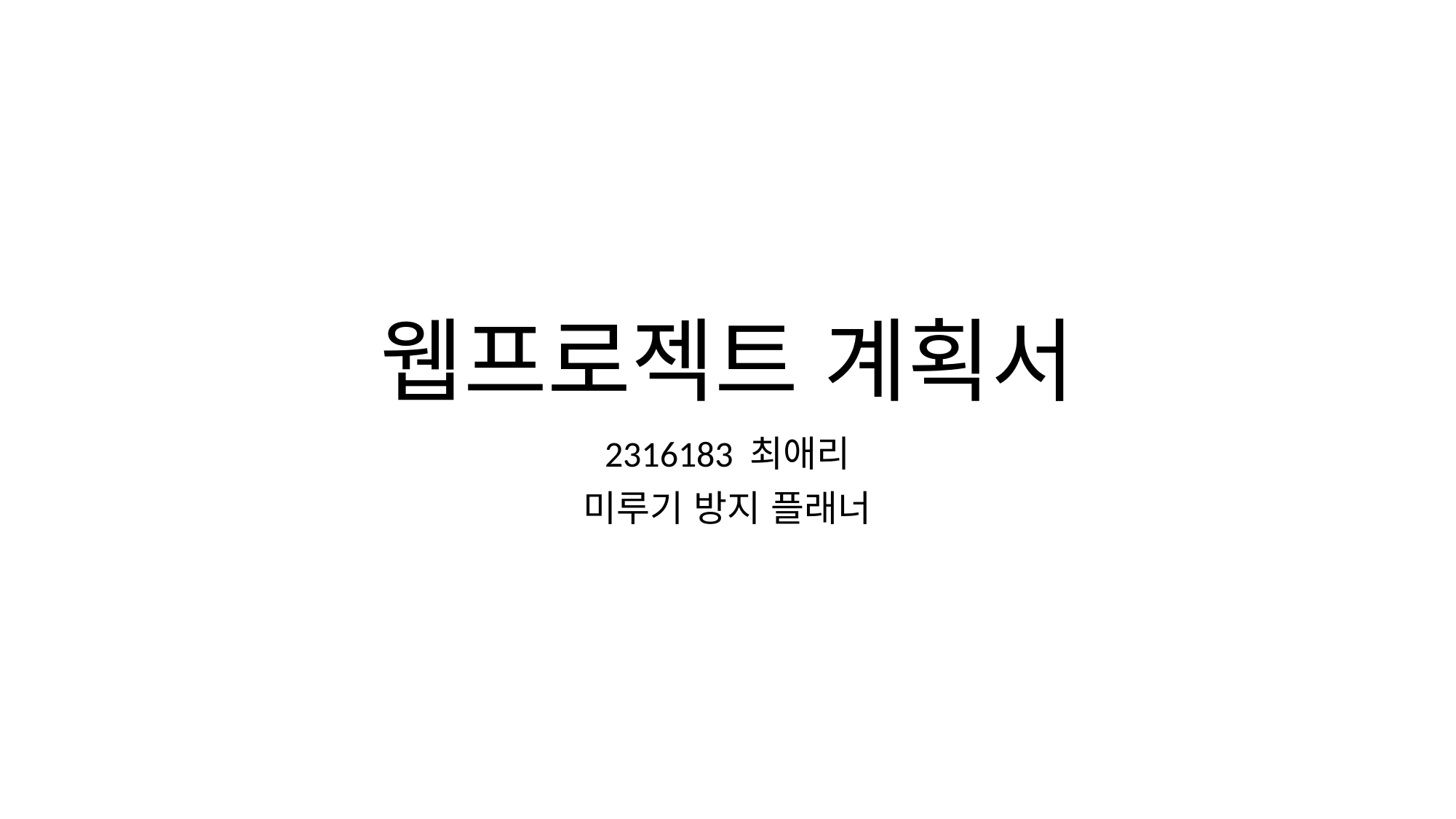

# 웹프로젝트 계획서
2316183 최애리
미루기 방지 플래너